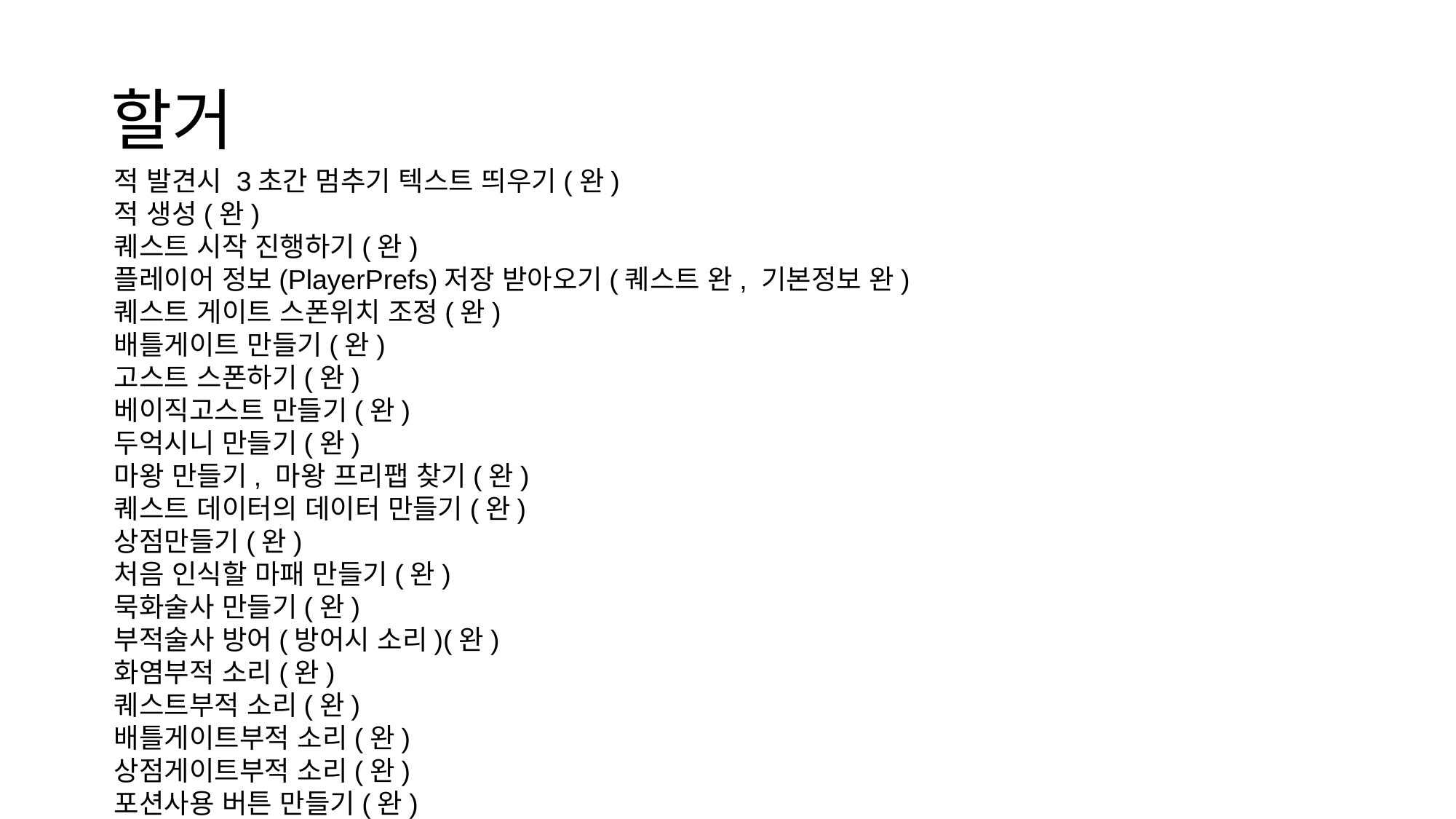

# 할거
적 발견시 3초간 멈추기 텍스트 띄우기(완)
적 생성(완)
퀘스트 시작 진행하기(완)
플레이어 정보(PlayerPrefs)저장 받아오기(퀘스트 완, 기본정보 완)
퀘스트 게이트 스폰위치 조정(완)
배틀게이트 만들기(완)
고스트 스폰하기(완)
베이직고스트 만들기(완)
두억시니 만들기(완)
마왕 만들기, 마왕 프리팹 찾기(완)
퀘스트 데이터의 데이터 만들기(완)
상점만들기(완)
처음 인식할 마패 만들기(완)
묵화술사 만들기(완)
부적술사 방어(방어시 소리)(완)
화염부적 소리(완)
퀘스트부적 소리(완)
배틀게이트부적 소리(완)
상점게이트부적 소리(완)
포션사용 버튼 만들기(완)
배경 음악(완)
윤회버튼, 새로운 삶 버튼 클릭시 재시작 구현(완)